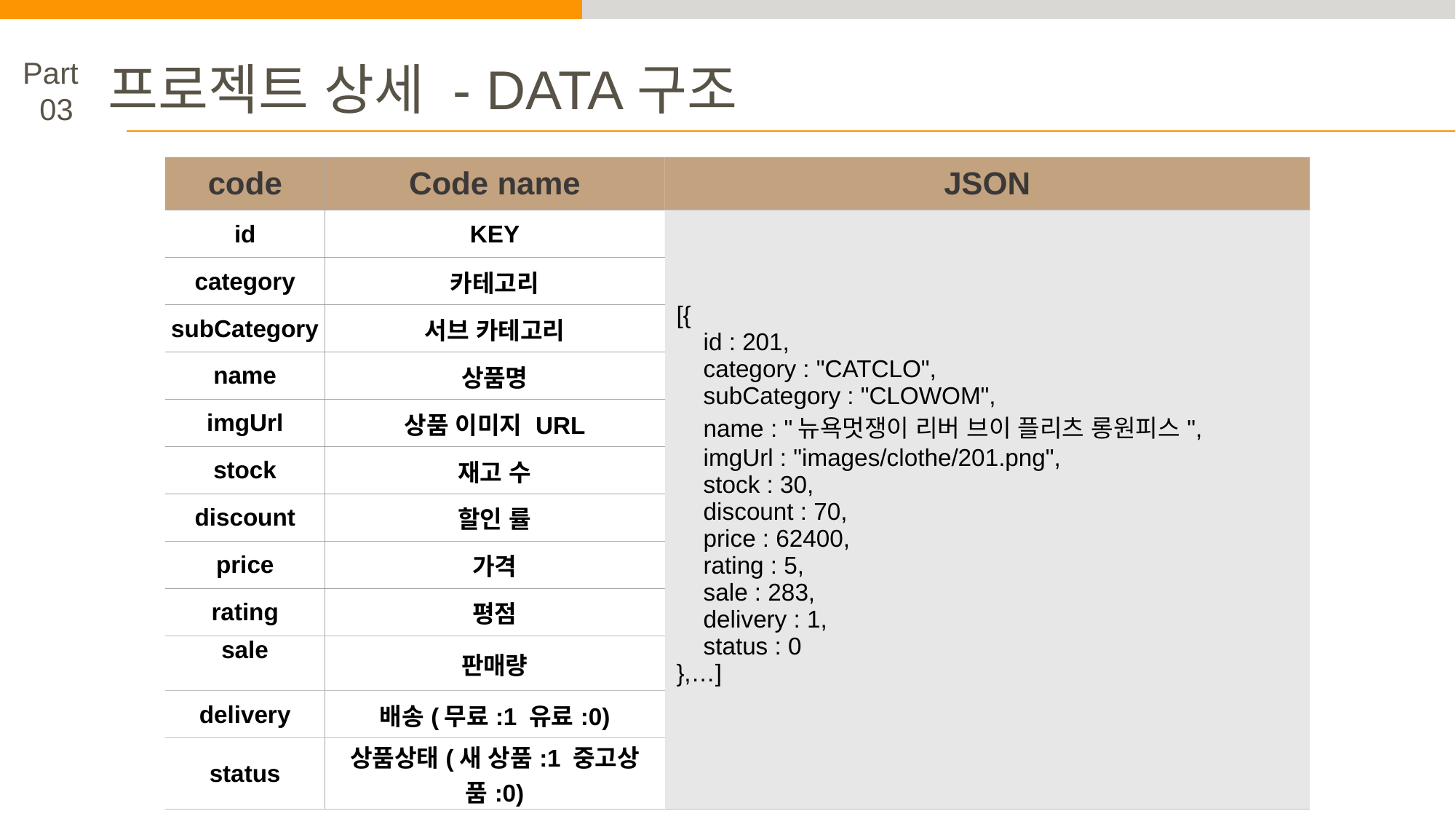

Part
  03
프로젝트 상세 - DATA구조
| code | Code name | JSON |
| --- | --- | --- |
| id | KEY | [{ id : 201, category : "CATCLO", subCategory : "CLOWOM", name : "뉴욕멋쟁이 리버 브이 플리츠 롱원피스", imgUrl : "images/clothe/201.png", stock : 30, discount : 70, price : 62400, rating : 5, sale : 283, delivery : 1, status : 0 },…] |
| category | 카테고리 |  |
| subCategory | 서브 카테고리 |  |
| name | 상품명 |  |
| imgUrl | 상품 이미지 URL |  |
| stock | 재고 수 |  |
| discount | 할인 률 |  |
| price | 가격 |  |
| rating | 평점 |  |
| sale | 판매량 |  |
| delivery | 배송(무료:1 유료:0) |  |
| status | 상품상태(새 상품:1 중고상품:0) |  |